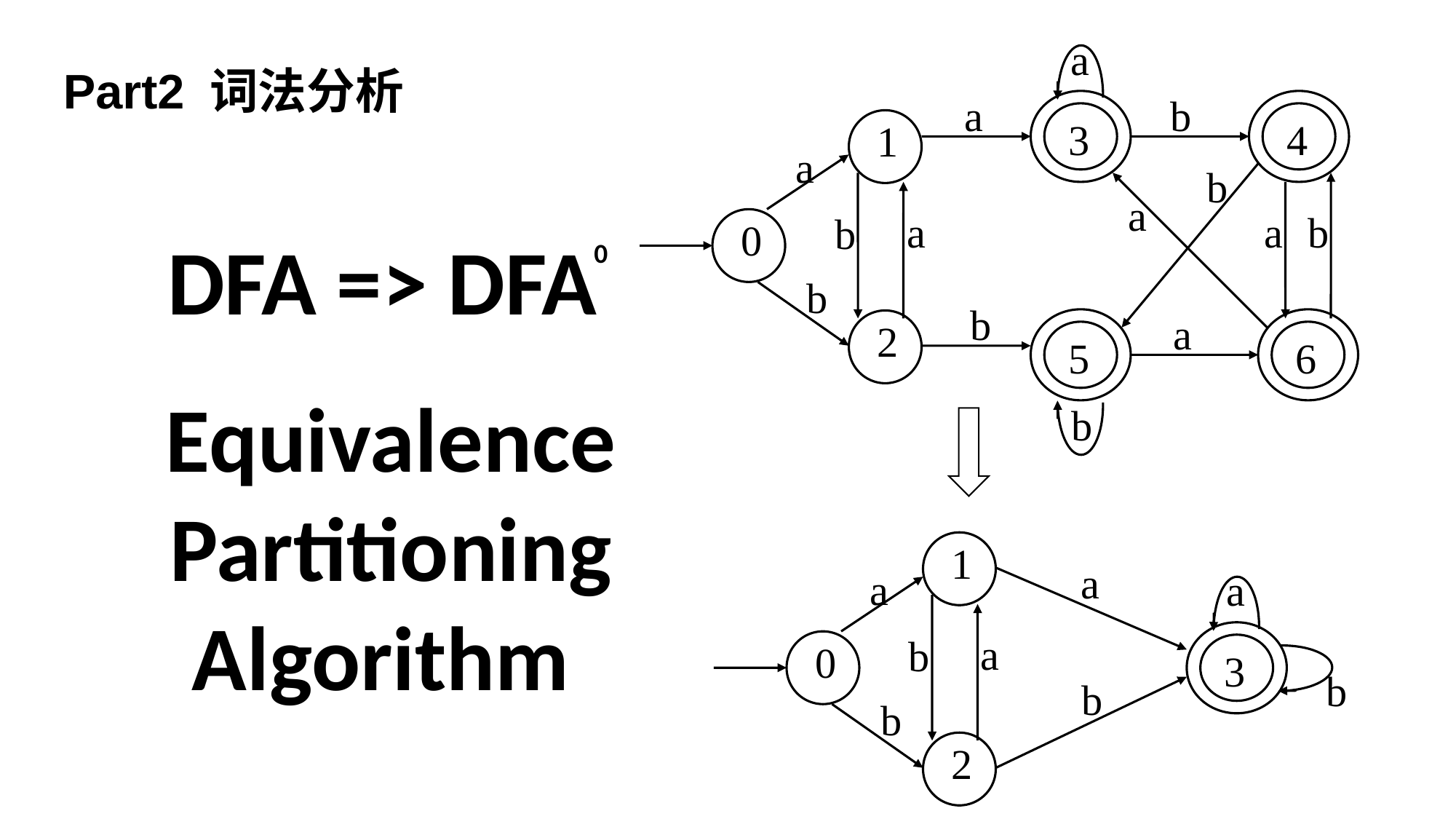

a

Part2 词法分析
 a
 b

 3
 4
 1

 a

 b

DFA => DFA

 a
 a
 a
 b
 b
 0

0

 b

 b
 a
 2

 5
 6

 b
Equivalence Partitioning Algorithm

 1

 a
 a
 a

 a

 b
 0

 3

 b

 b

 b

 2